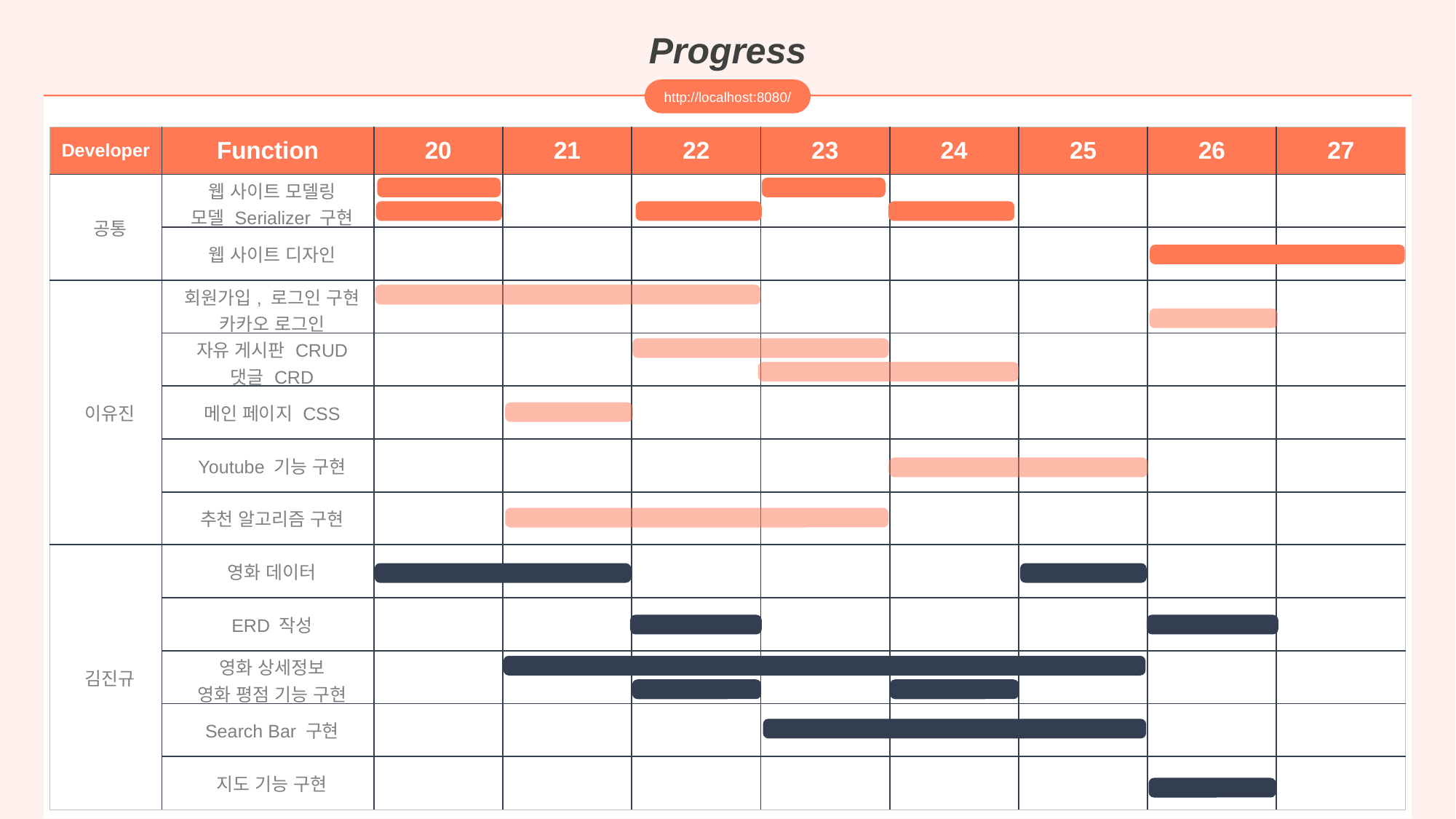

Progress
http://localhost:8080/

| Developer | Function | 20 | 21 | 22 | 23 | 24 | 25 | 26 | 27 |
| --- | --- | --- | --- | --- | --- | --- | --- | --- | --- |
| 공통 | 웹 사이트 모델링 모델 Serializer 구현 |  |  |  |  |  |  |  |  |
|  | 웹 사이트 디자인 |  |  |  |  |  |  |  |  |
| 이유진 | 회원가입, 로그인 구현 카카오 로그인 |  |  |  |  |  |  |  |  |
|  | 자유 게시판 CRUD 댓글 CRD |  |  |  |  |  |  |  |  |
|  | 메인 페이지 CSS |  |  |  |  |  |  |  |  |
|  | Youtube 기능 구현 |  |  |  |  |  |  |  |  |
|  | 추천 알고리즘 구현 |  |  |  |  |  |  |  |  |
| 김진규 | 영화 데이터 |  |  |  |  |  |  |  |  |
|  | ERD 작성 |  |  |  |  |  |  |  |  |
|  | 영화 상세정보 영화 평점 기능 구현 |  |  |  |  |  |  |  |  |
|  | Search Bar 구현 |  |  |  |  |  |  |  |  |
|  | 지도 기능 구현 |  |  |  |  |  |  |  |  |